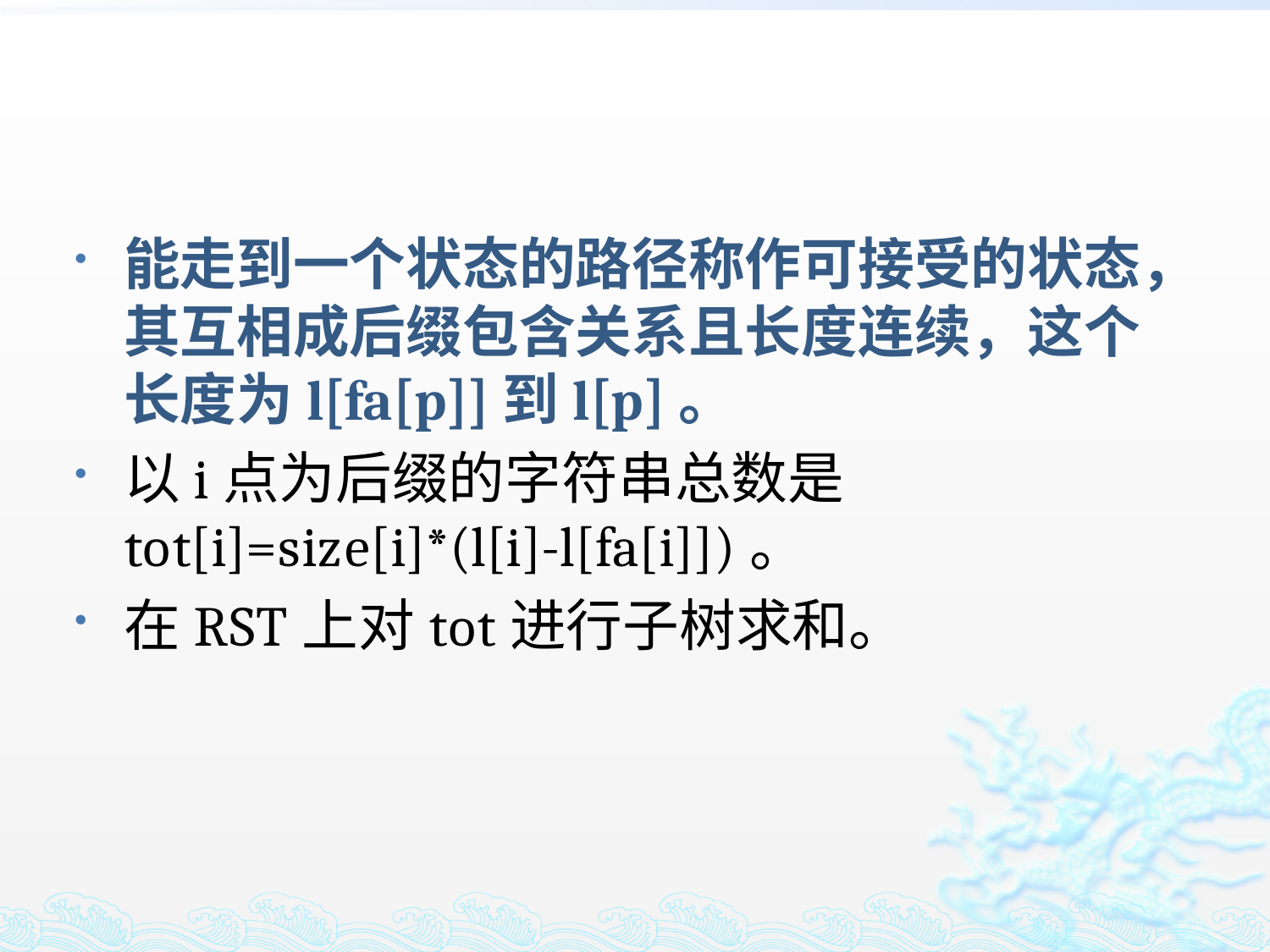

#
能走到一个状态的路径称作可接受的状态，其互相成后缀包含关系且长度连续，这个长度为l[fa[p]]到l[p]。
以i点为后缀的字符串总数是tot[i]=size[i]*(l[i]-l[fa[i]])。
在RST上对tot进行子树求和。